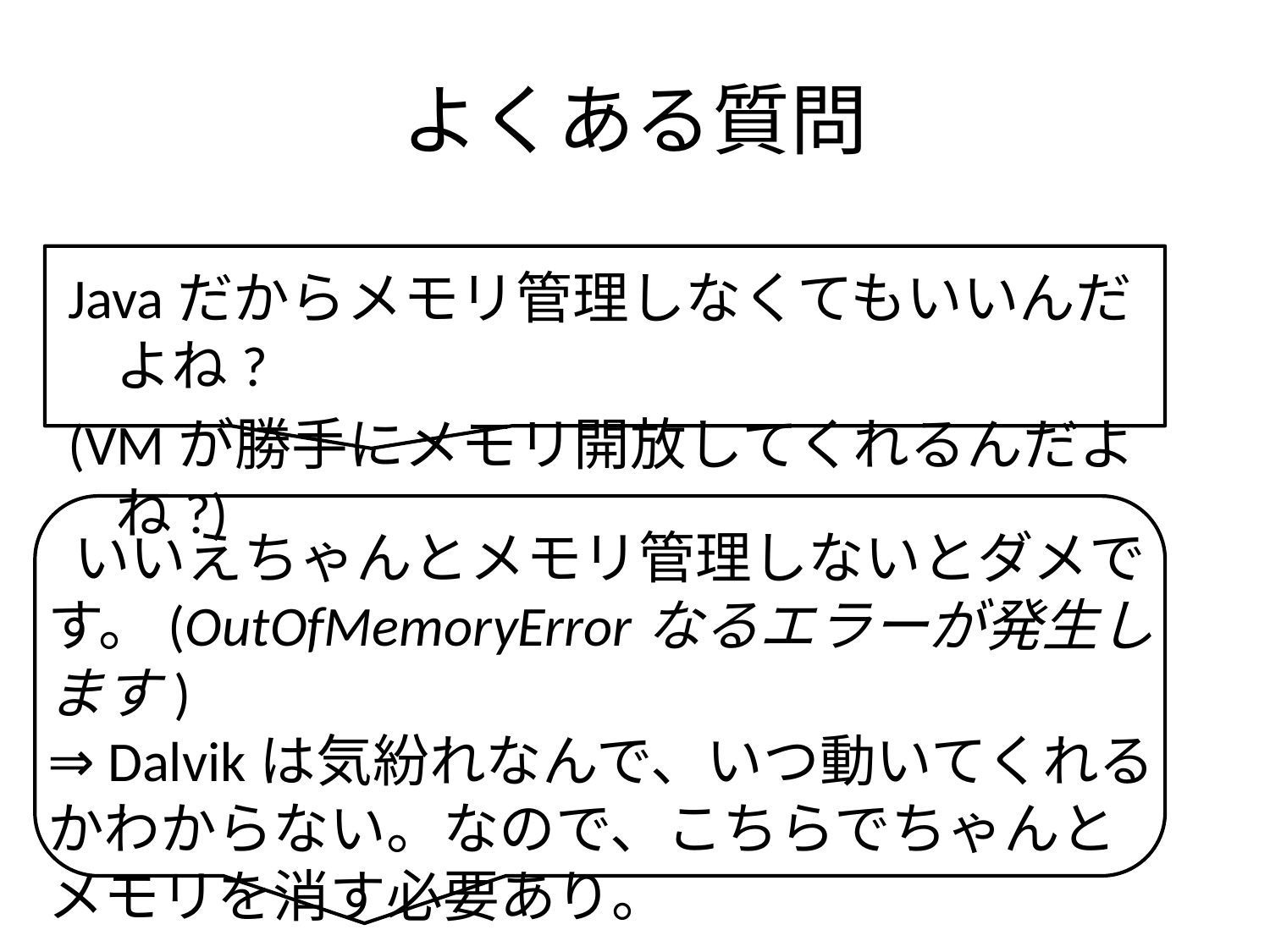

# よくある質問

Javaだからメモリ管理しなくてもいいんだよね?
(VMが勝手にメモリ開放してくれるんだよね?)

 いいえちゃんとメモリ管理しないとダメです。(OutOfMemoryErrorなるエラーが発生します)
⇒ Dalvikは気紛れなんで、いつ動いてくれるかわからない。なので、こちらでちゃんとメモリを消す必要あり。